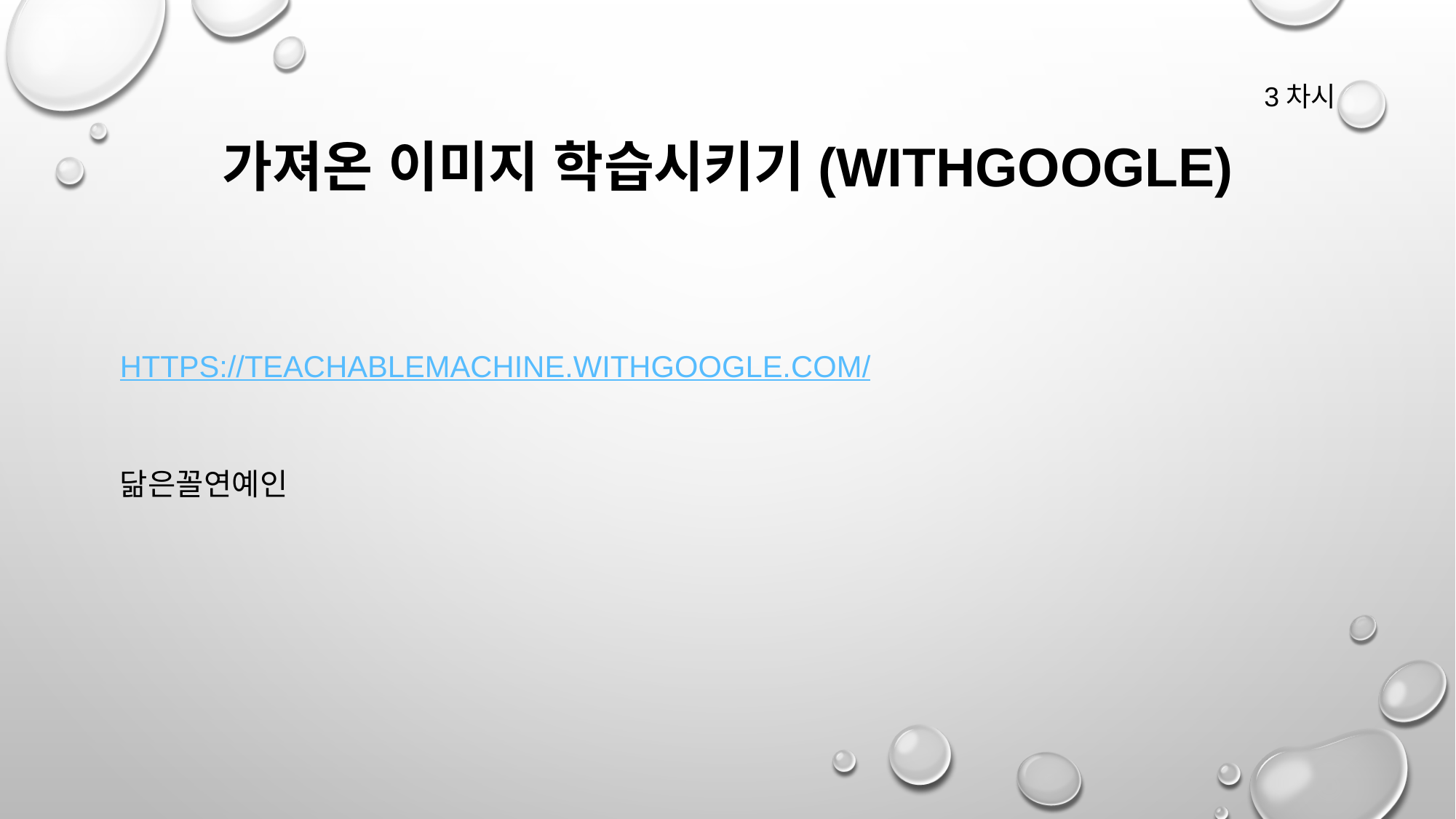

# 가져온 이미지 학습시키기(withgoogle)
3차시

https://teachablemachine.withgoogle.com/

닮은꼴연예인